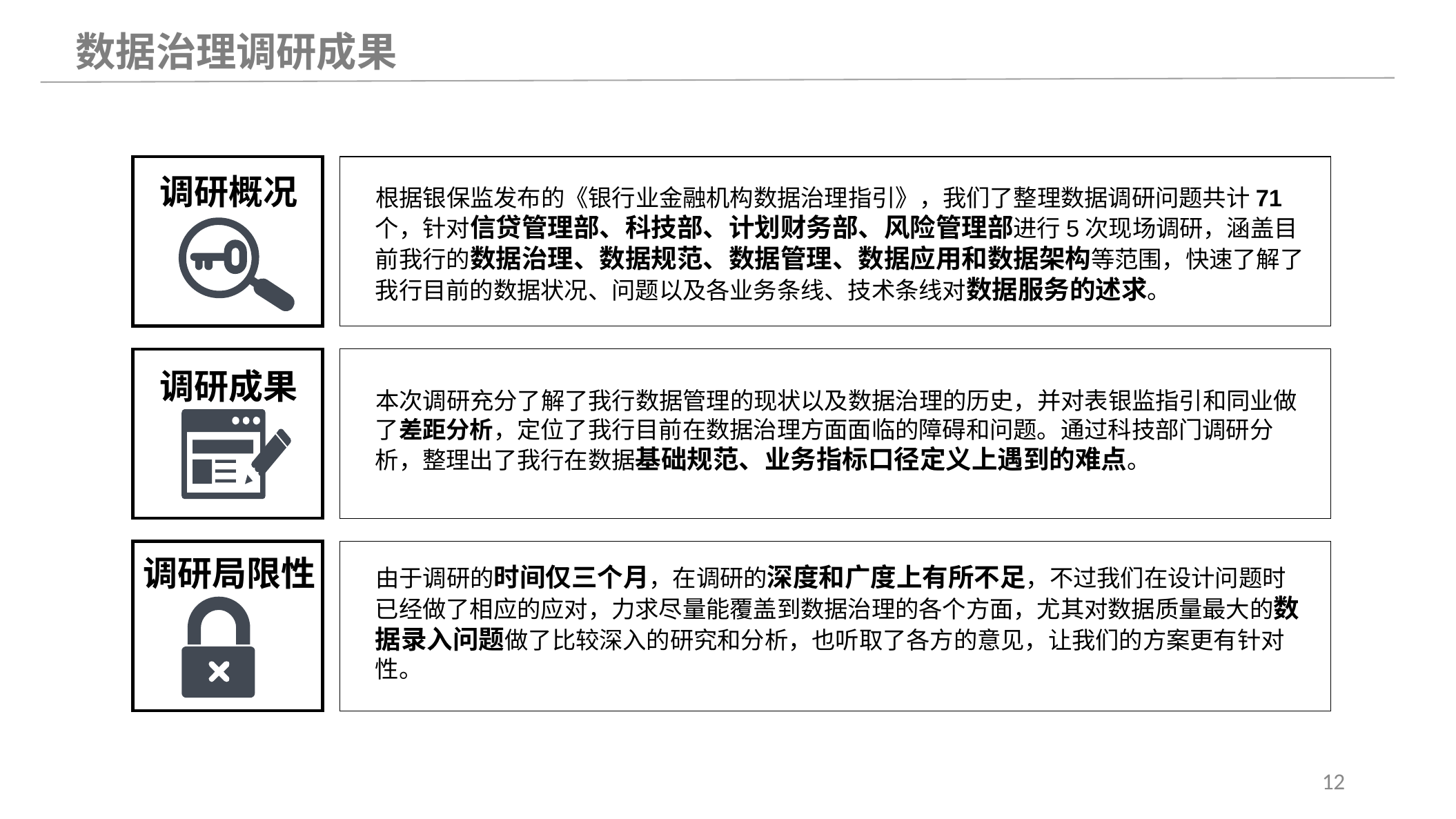

数据治理调研成果

调研概况
   根据银保监发布的《银行业金融机构数据治理指引》，我们了整理数据调研问题共计71个，针对信贷管理部、科技部、计划财务部、风险管理部进行5次现场调研，涵盖目前我行的数据治理、数据规范、数据管理、数据应用和数据架构等范围，快速了解了我行目前的数据状况、问题以及各业务条线、技术条线对数据服务的述求。

调研成果
   本次调研充分了解了我行数据管理的现状以及数据治理的历史，并对表银监指引和同业做了差距分析，定位了我行目前在数据治理方面面临的障碍和问题。通过科技部门调研分析，整理出了我行在数据基础规范、业务指标口径定义上遇到的难点。

调研局限性
   由于调研的时间仅三个月，在调研的深度和广度上有所不足，不过我们在设计问题时已经做了相应的应对，力求尽量能覆盖到数据治理的各个方面，尤其对数据质量最大的数据录入问题做了比较深入的研究和分析，也听取了各方的意见，让我们的方案更有针对性。

12